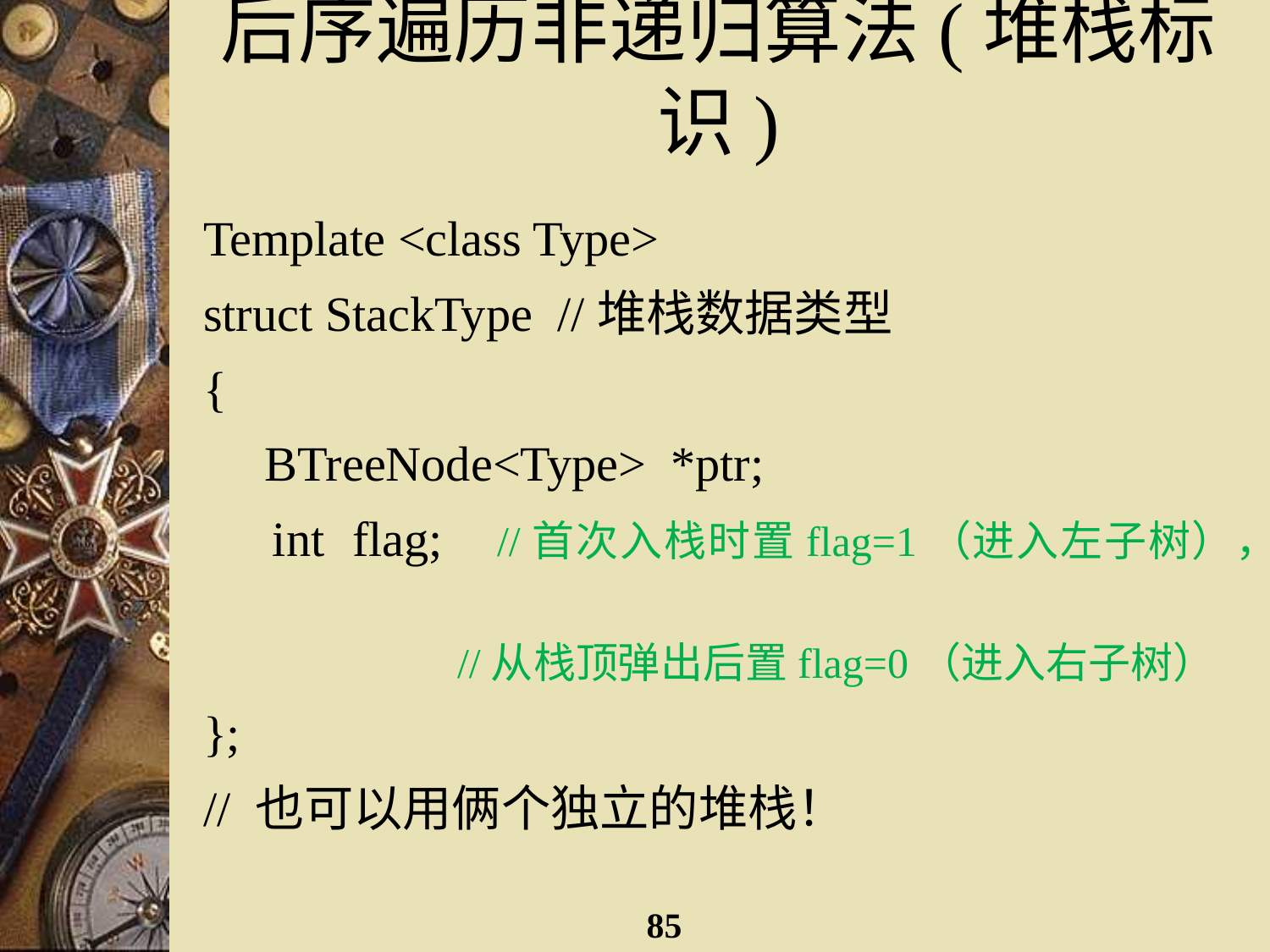

# 后序遍历非递归算法(堆栈标识)

Template <class Type>
struct StackType  //堆栈数据类型
{
     BTreeNode<Type>  *ptr;
     int  flag;    //首次入栈时置flag=1（进入左子树），
		//从栈顶弹出后置flag=0（进入右子树）
};
// 也可以用俩个独立的堆栈！